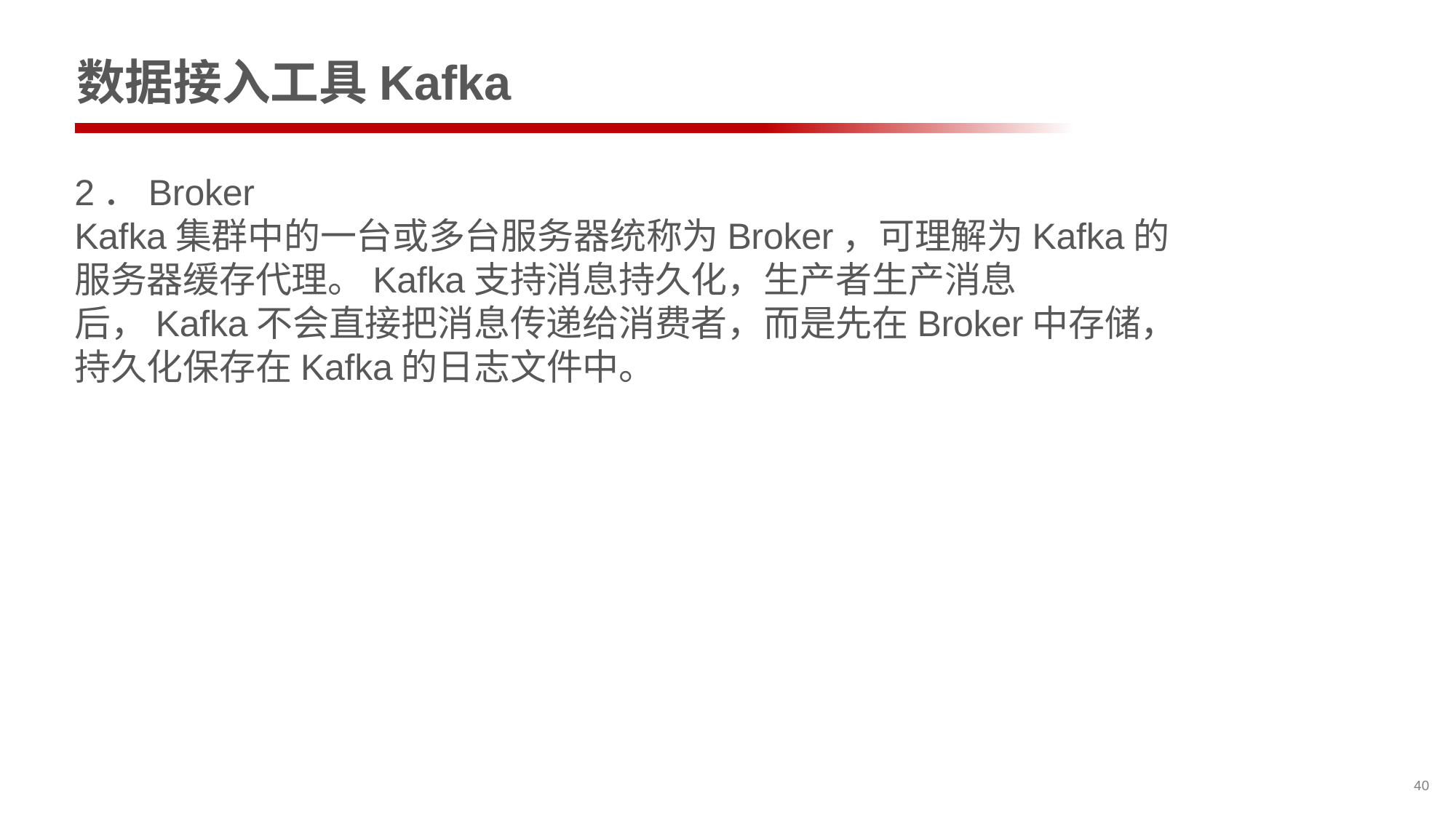

# 数据接入工具Kafka

2．Broker
Kafka集群中的一台或多台服务器统称为Broker，可理解为Kafka的服务器缓存代理。Kafka支持消息持久化，生产者生产消息后，Kafka不会直接把消息传递给消费者，而是先在Broker中存储，持久化保存在Kafka的日志文件中。
40